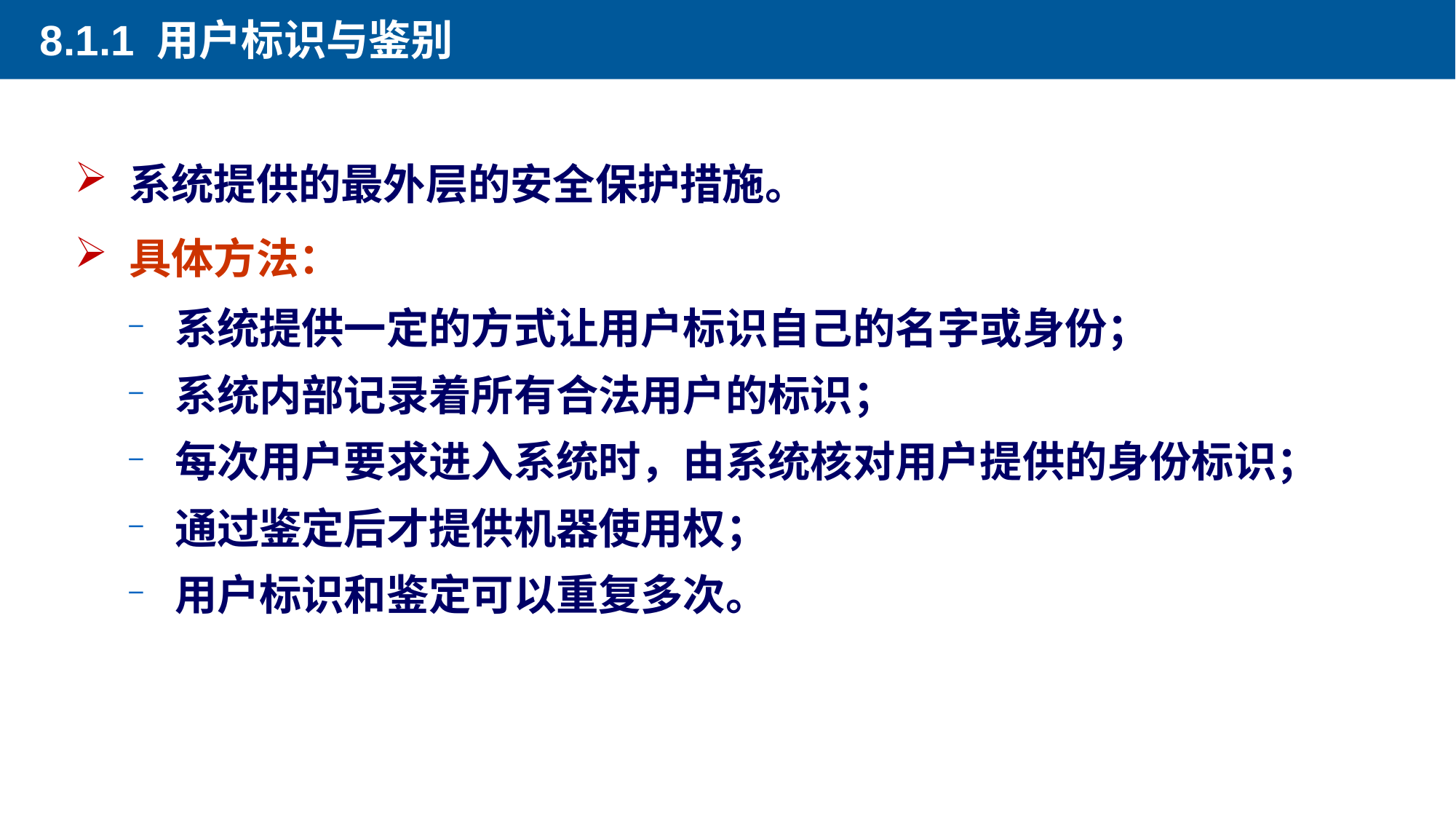

8.1.1 用户标识与鉴别
系统提供的最外层的安全保护措施。
具体方法：
 系统提供一定的方式让用户标识自己的名字或身份；
 系统内部记录着所有合法用户的标识；
 每次用户要求进入系统时，由系统核对用户提供的身份标识；
 通过鉴定后才提供机器使用权；
 用户标识和鉴定可以重复多次。